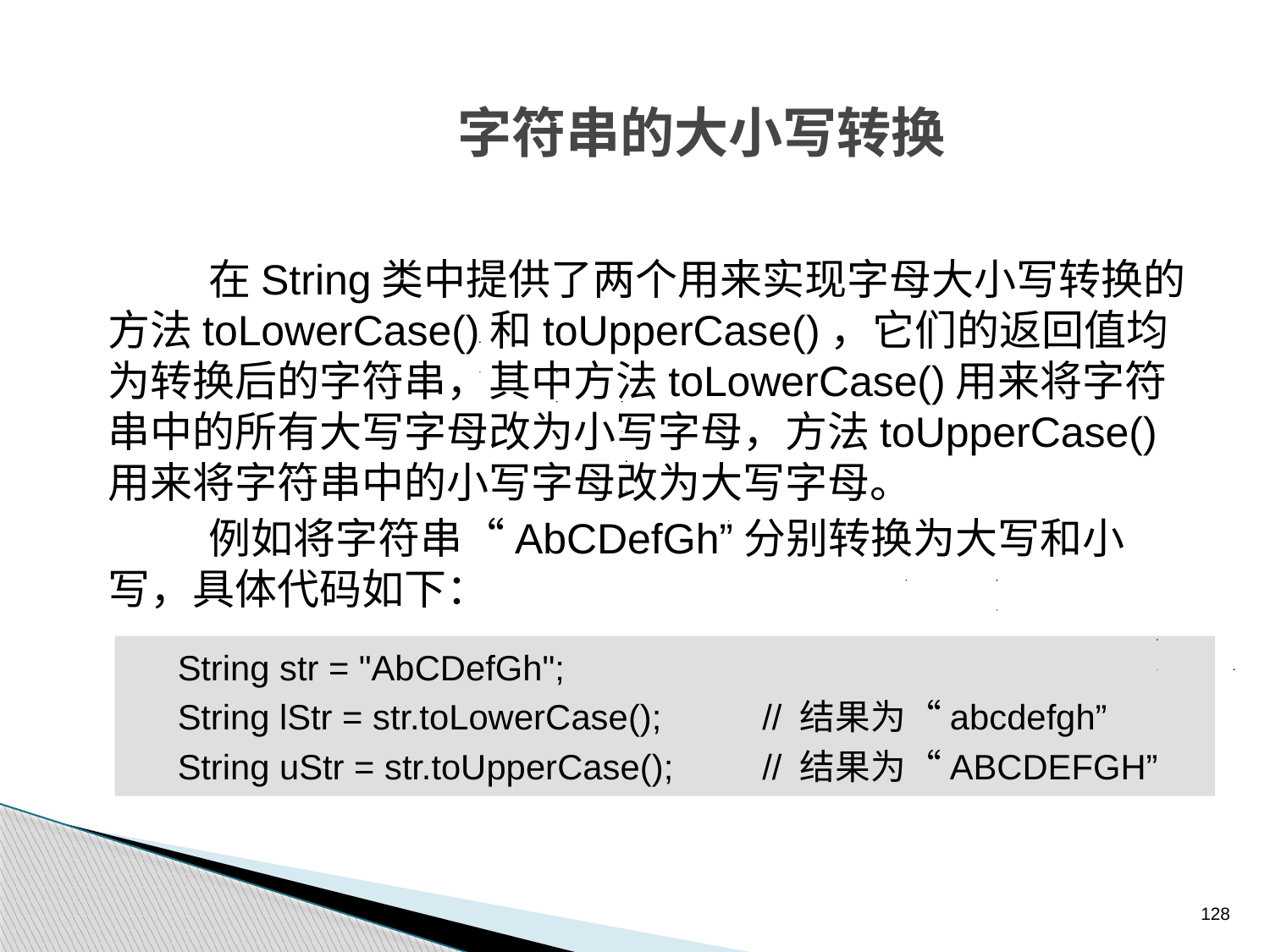

# 字符串的大小写转换

在String类中提供了两个用来实现字母大小写转换的方法toLowerCase()和toUpperCase()，它们的返回值均为转换后的字符串，其中方法toLowerCase()用来将字符串中的所有大写字母改为小写字母，方法toUpperCase()用来将字符串中的小写字母改为大写字母。
例如将字符串“AbCDefGh”分别转换为大写和小写，具体代码如下：

String str = "AbCDefGh";
String lStr = str.toLowerCase(); 	// 结果为“abcdefgh”
String uStr = str.toUpperCase();	// 结果为“ABCDEFGH”

128